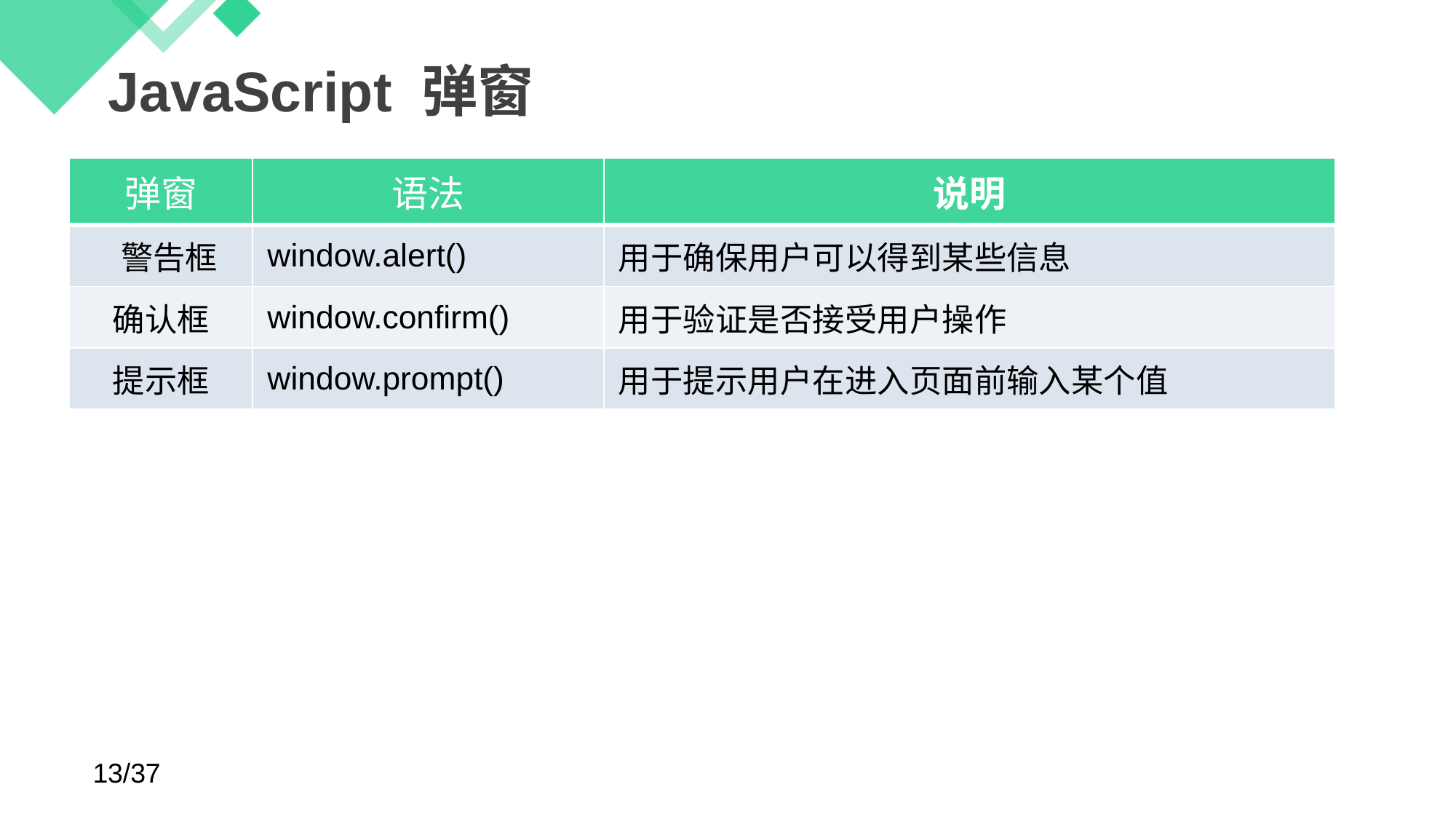

# JavaScript 弹窗
| 弹窗 | 语法 | 说明 |
| --- | --- | --- |
| 警告框 | window.alert() | 用于确保用户可以得到某些信息 |
| 确认框 | window.confirm() | 用于验证是否接受用户操作 |
| 提示框 | window.prompt() | 用于提示用户在进入页面前输入某个值 |